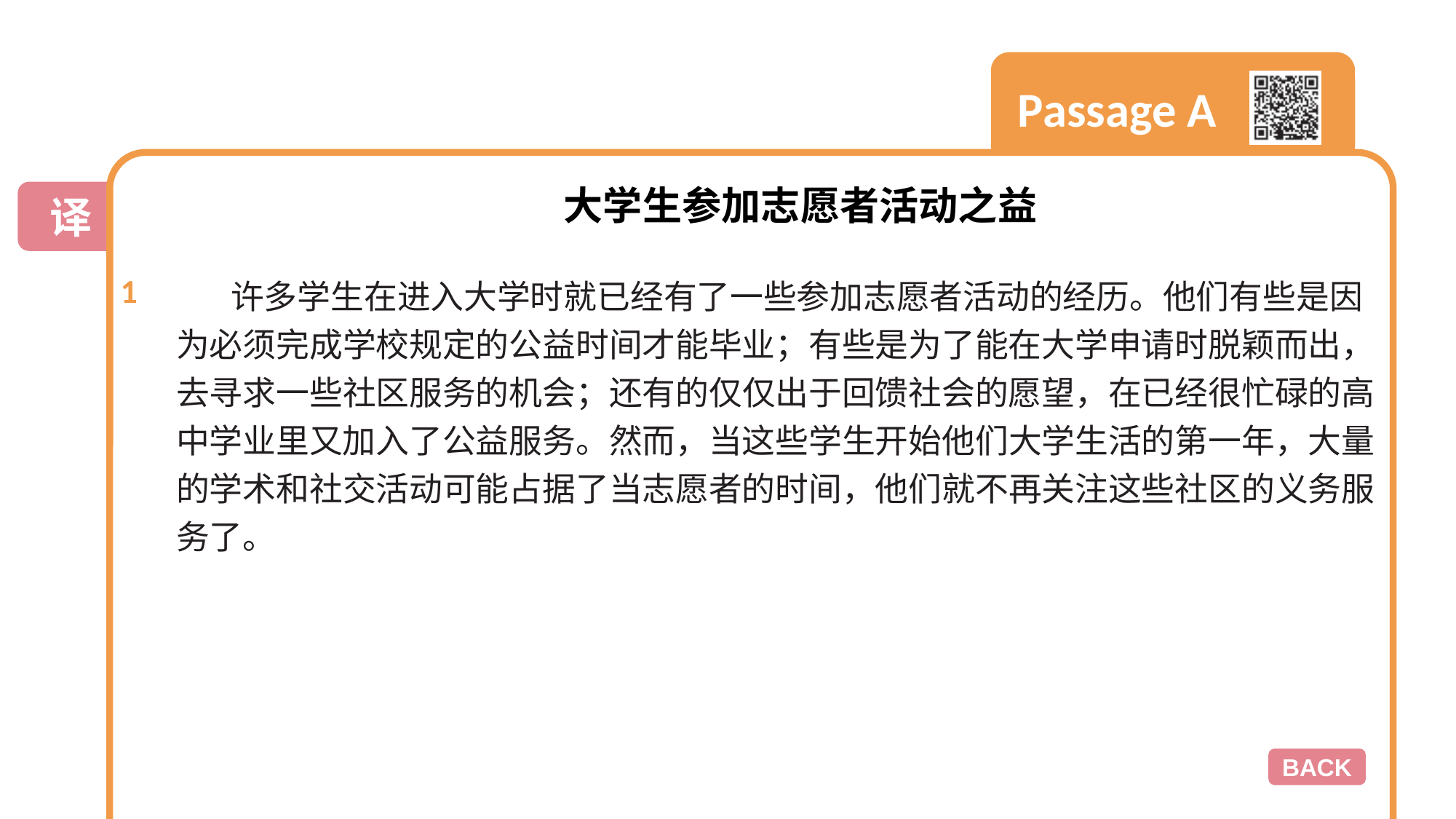

大学生参加志愿者活动之益

许多学生在进入大学时就已经有了一些参加志愿者活动的经历。他们有些是因为必须完成学校规定的公益时间才能毕业；有些是为了能在大学申请时脱颖而出，去寻求一些社区服务的机会；还有的仅仅出于回馈社会的愿望，在已经很忙碌的高中学业里又加入了公益服务。然而，当这些学生开始他们大学生活的第一年，大量的学术和社交活动可能占据了当志愿者的时间，他们就不再关注这些社区的义务服务了。

1

BACK